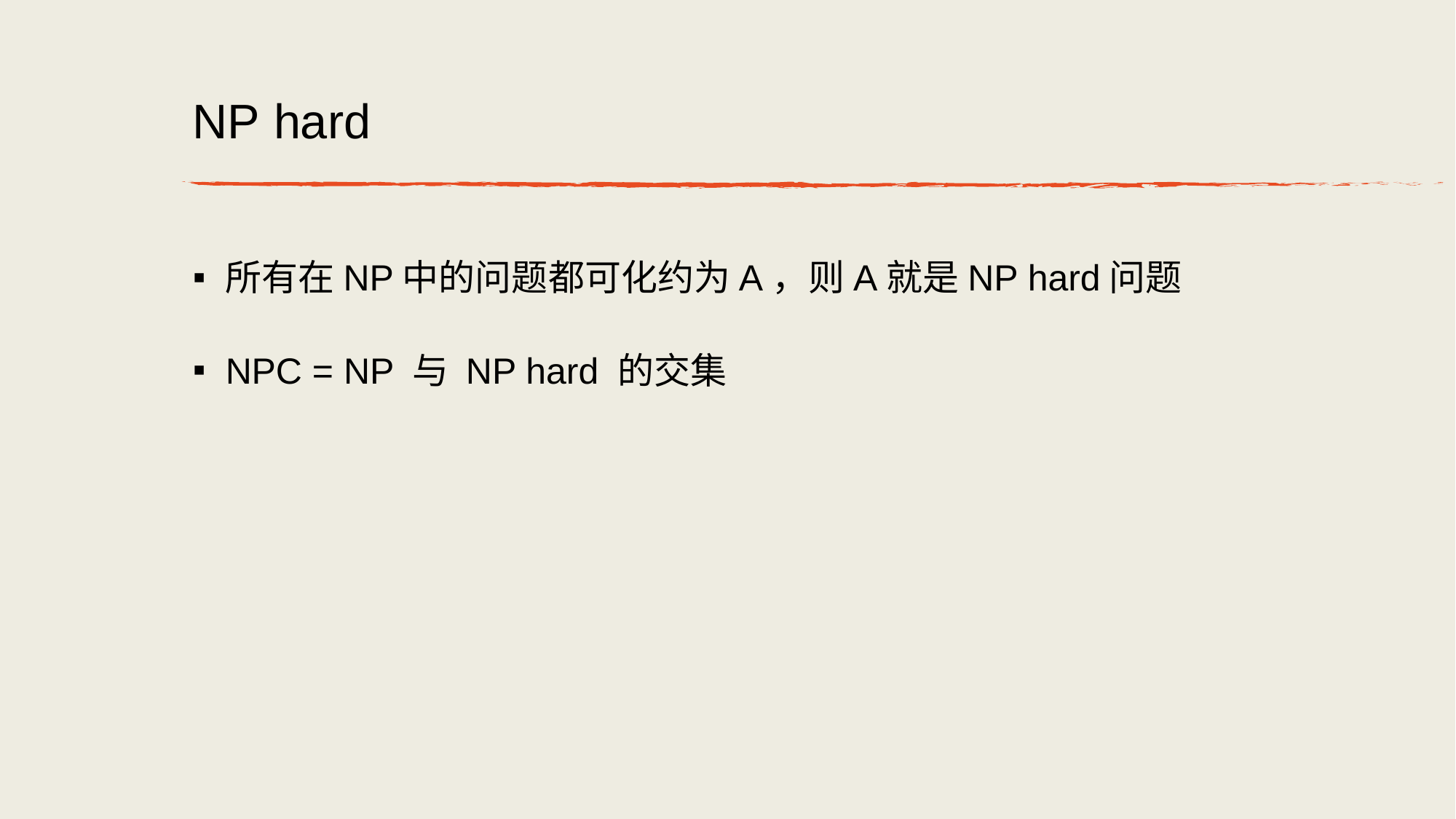

# NP hard
所有在NP中的问题都可化约为A，则A就是NP hard问题
NPC = NP 与 NP hard 的交集